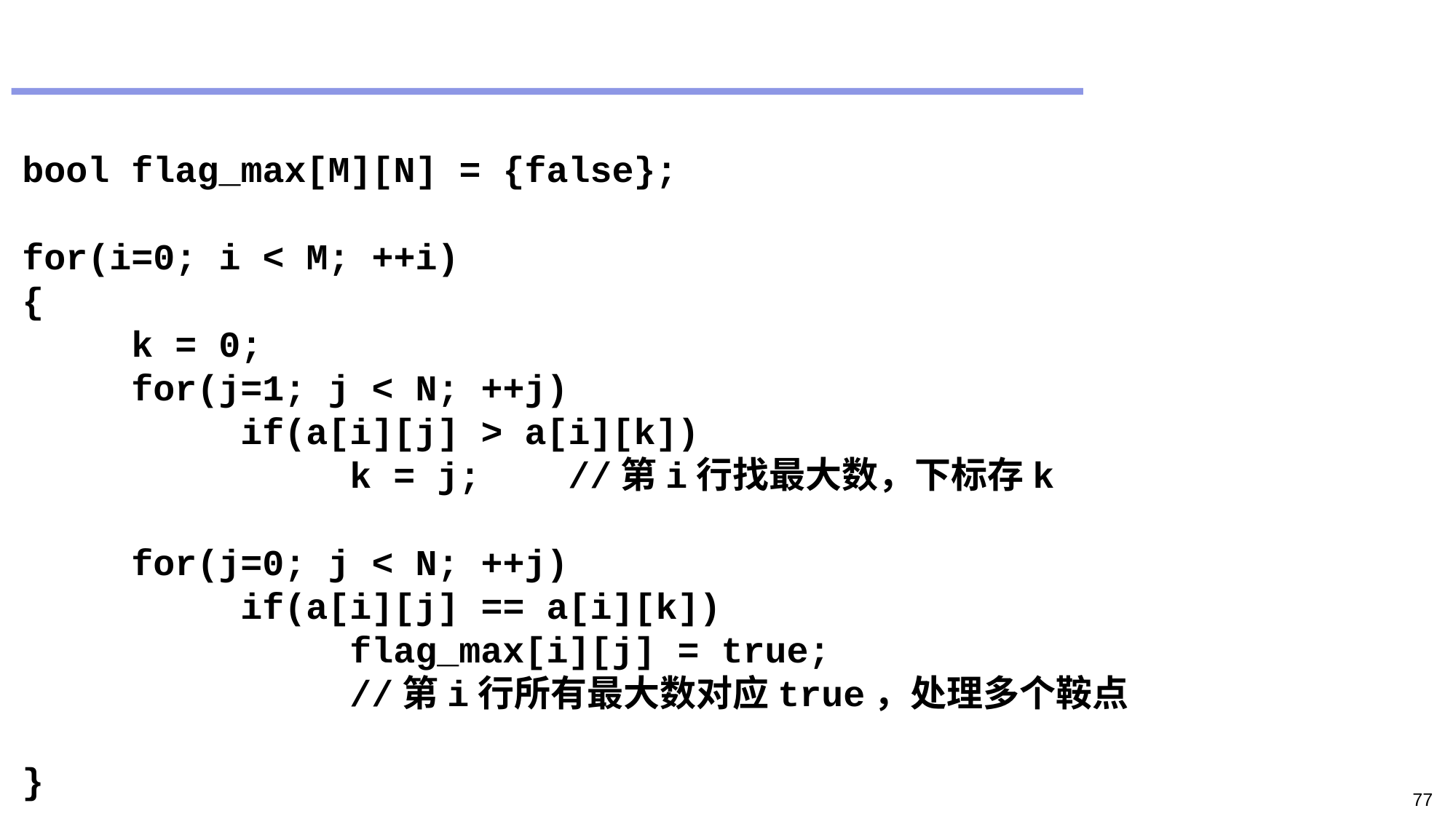

#

bool flag_max[M][N] = {false};

for(i=0; i < M; ++i)
{
	k = 0;
	for(j=1; j < N; ++j)
		if(a[i][j] > a[i][k])
			k = j;	//第i行找最大数，下标存k

	for(j=0; j < N; ++j)
		if(a[i][j] == a[i][k])
			flag_max[i][j] = true;
			//第i行所有最大数对应true，处理多个鞍点

}
77